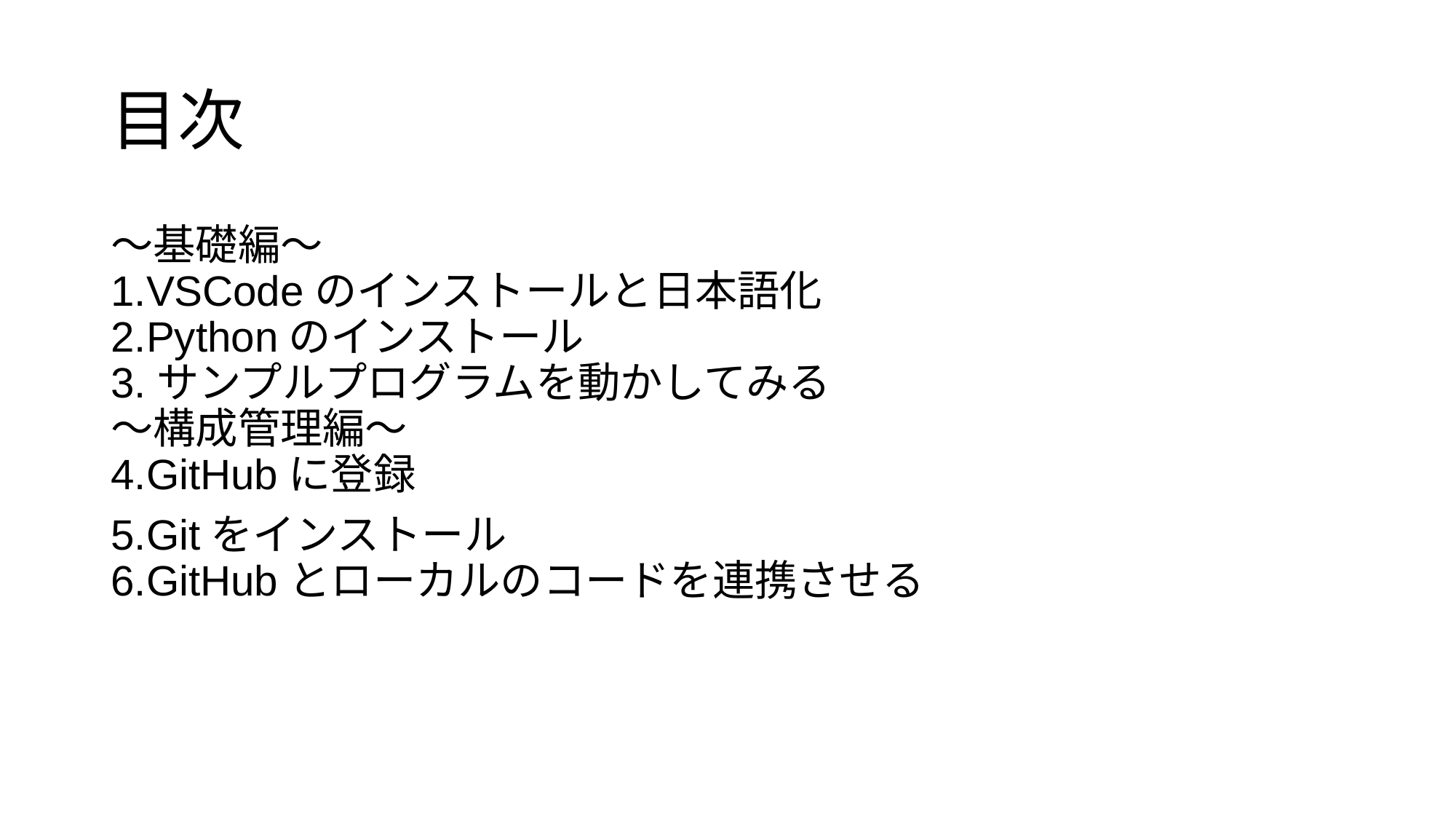

# 目次
～基礎編～
1.VSCodeのインストールと日本語化
2.Pythonのインストール
3.サンプルプログラムを動かしてみる
～構成管理編～
4.GitHubに登録
5.Gitをインストール
6.GitHubとローカルのコードを連携させる